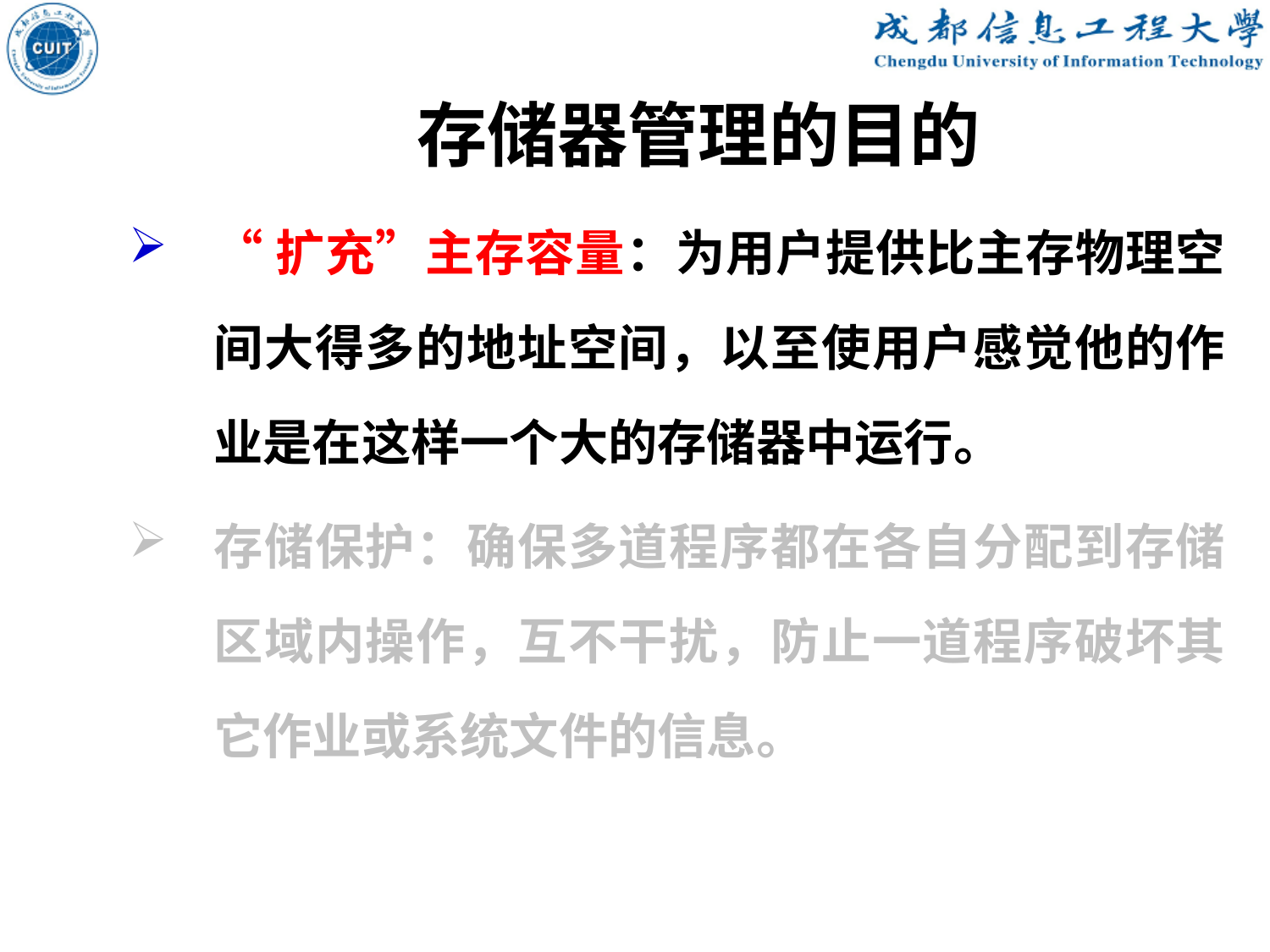

存储器管理的目的
“扩充”主存容量：为用户提供比主存物理空间大得多的地址空间，以至使用户感觉他的作业是在这样一个大的存储器中运行。
存储保护：确保多道程序都在各自分配到存储区域内操作，互不干扰，防止一道程序破坏其它作业或系统文件的信息。